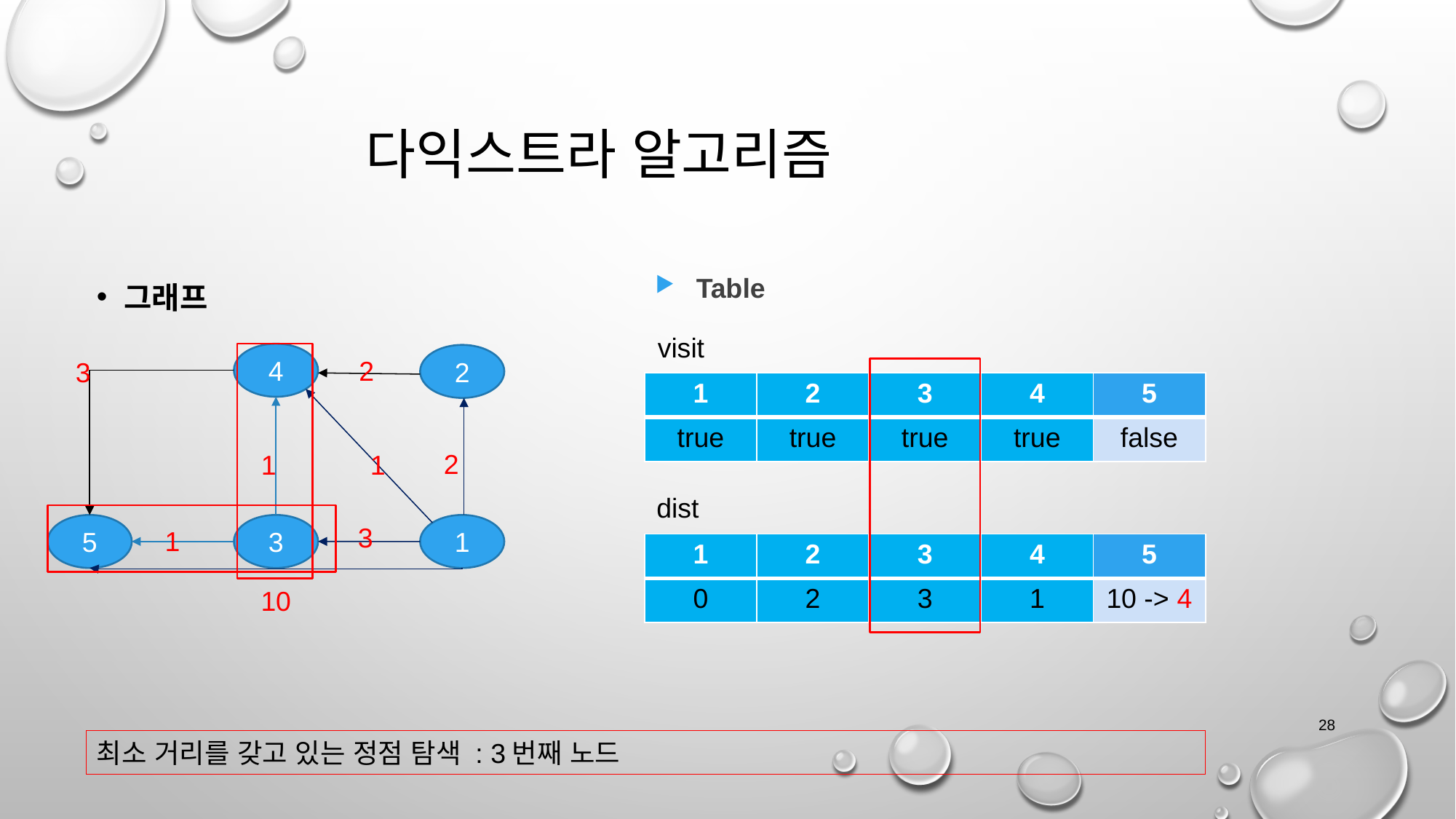

다익스트라 알고리즘
그래프
Table
visit
4
2
2
3
| 1 | 2 | 3 | 4 | 5 |
| --- | --- | --- | --- | --- |
| true | true | true | true | false |

2
1
1
dist

1
3
5
3
1
| 1 | 2 | 3 | 4 | 5 |
| --- | --- | --- | --- | --- |
| 0 | 2 | 3 | 1 | 10 -> 4 |
10
28
최소 거리를 갖고 있는 정점 탐색 : 3번째 노드